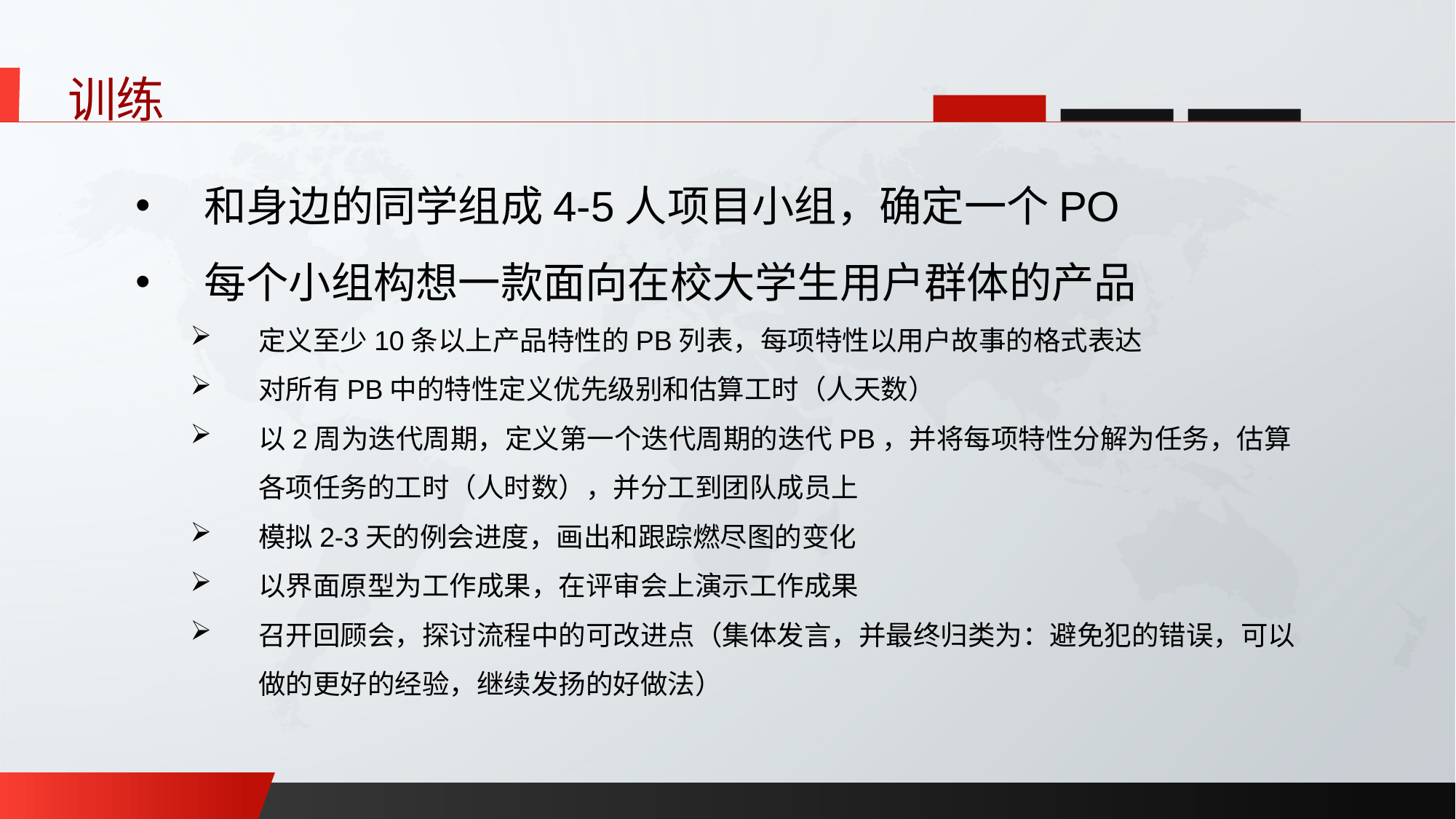

训练

和身边的同学组成4-5人项目小组，确定一个PO
每个小组构想一款面向在校大学生用户群体的产品
定义至少10条以上产品特性的PB列表，每项特性以用户故事的格式表达
对所有PB中的特性定义优先级别和估算工时（人天数）
以2周为迭代周期，定义第一个迭代周期的迭代PB，并将每项特性分解为任务，估算各项任务的工时（人时数），并分工到团队成员上
模拟2-3天的例会进度，画出和跟踪燃尽图的变化
以界面原型为工作成果，在评审会上演示工作成果
召开回顾会，探讨流程中的可改进点（集体发言，并最终归类为：避免犯的错误，可以做的更好的经验，继续发扬的好做法）